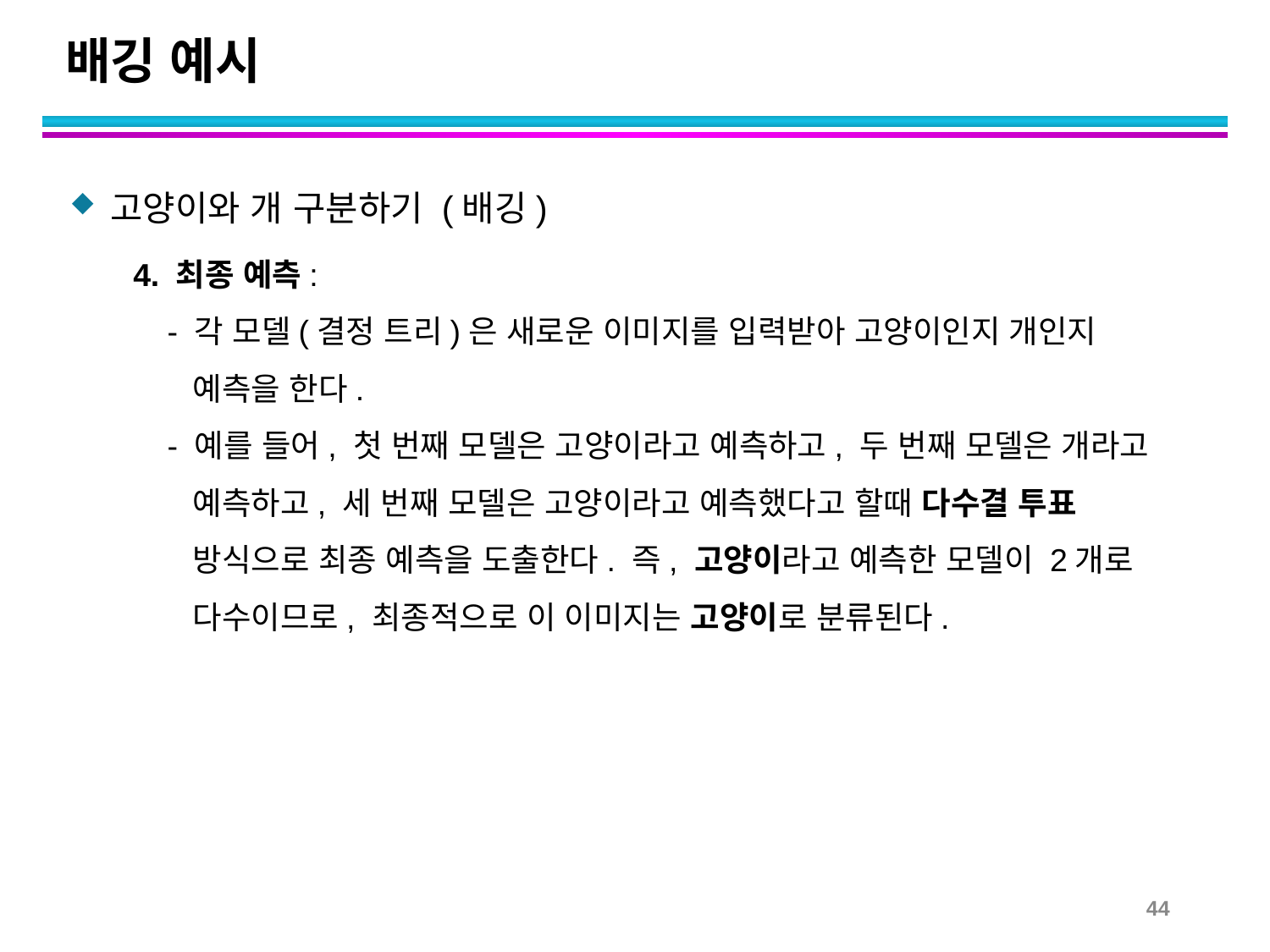

# 배깅 예시
고양이와 개 구분하기 (배깅)
4. 최종 예측:
           - 각 모델(결정 트리)은 새로운 이미지를 입력받아 고양이인지 개인지
             예측을 한다.
           - 예를 들어, 첫 번째 모델은 고양이라고 예측하고, 두 번째 모델은 개라고
             예측하고, 세 번째 모델은 고양이라고 예측했다고 할때 다수결 투표
             방식으로 최종 예측을 도출한다. 즉, 고양이라고 예측한 모델이 2개로
             다수이므로, 최종적으로 이 이미지는 고양이로 분류된다.

44